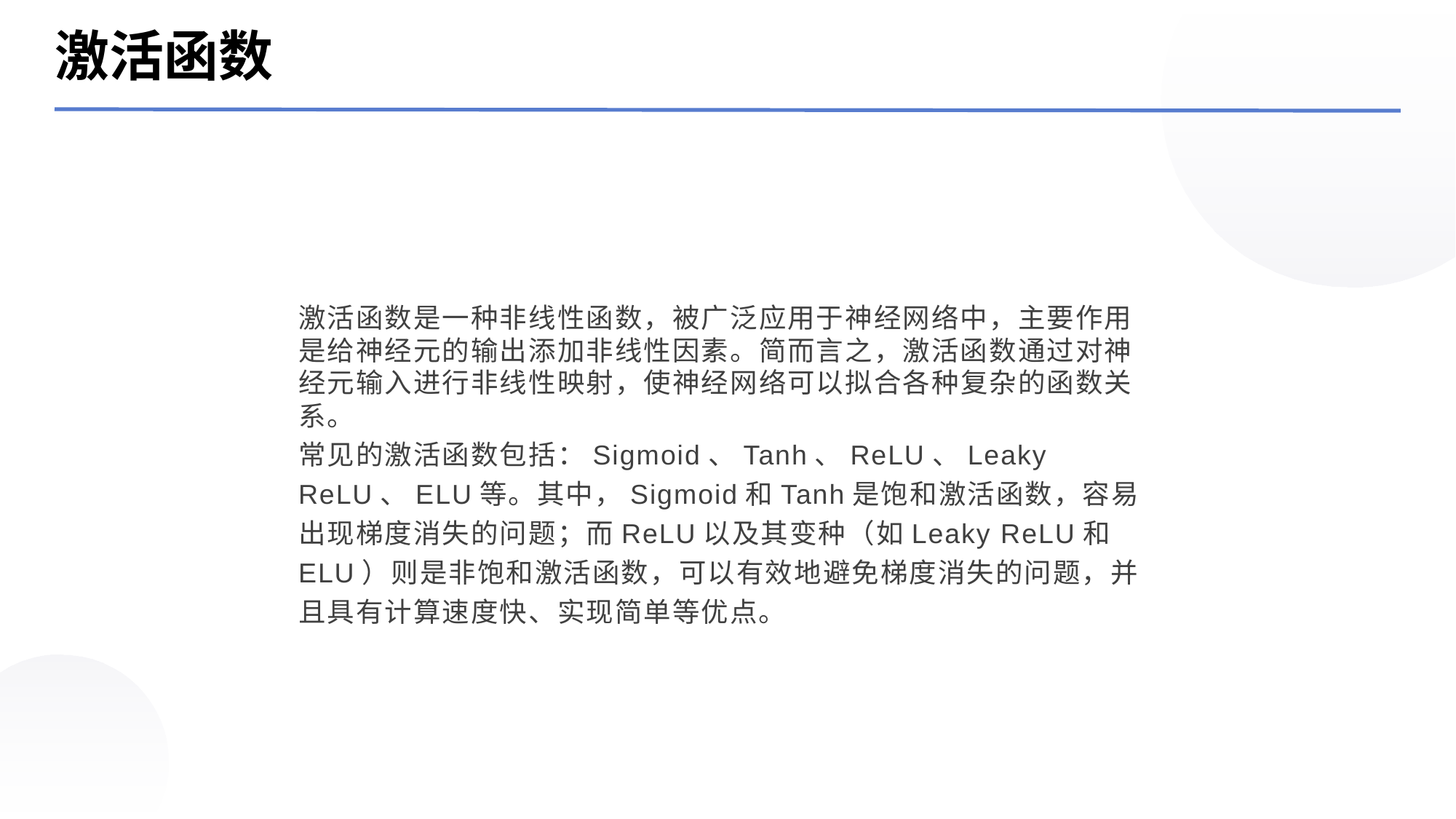

激活函数
激活函数是一种非线性函数，被广泛应用于神经网络中，主要作用是给神经元的输出添加非线性因素。简而言之，激活函数通过对神经元输入进行非线性映射，使神经网络可以拟合各种复杂的函数关系。
常见的激活函数包括：Sigmoid、Tanh、ReLU、Leaky ReLU、ELU等。其中，Sigmoid和Tanh是饱和激活函数，容易出现梯度消失的问题；而ReLU以及其变种（如Leaky ReLU和ELU）则是非饱和激活函数，可以有效地避免梯度消失的问题，并且具有计算速度快、实现简单等优点。